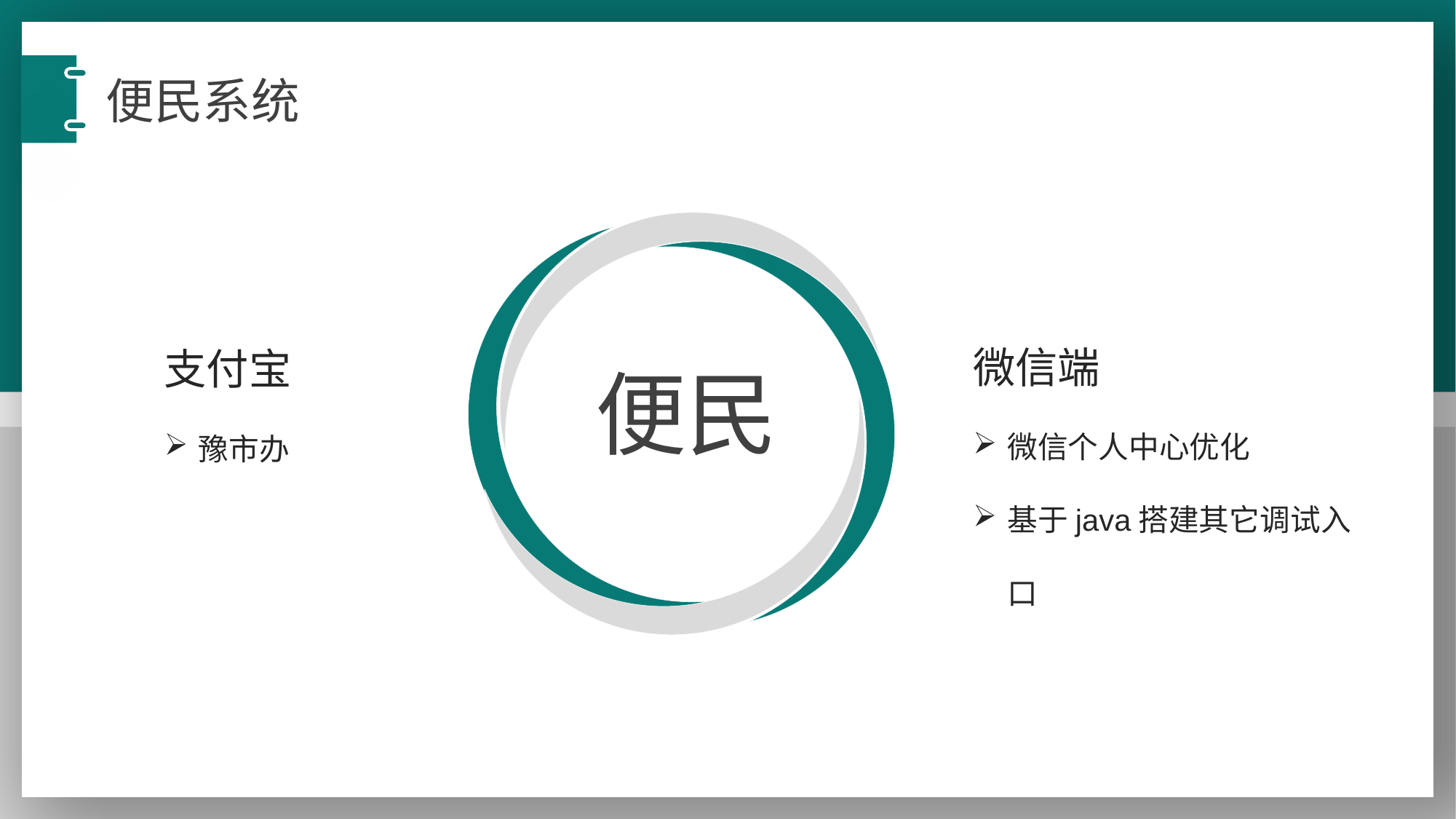

便民系统

微信端
微信个人中心优化
基于java搭建其它调试入口
支付宝
豫市办

便民